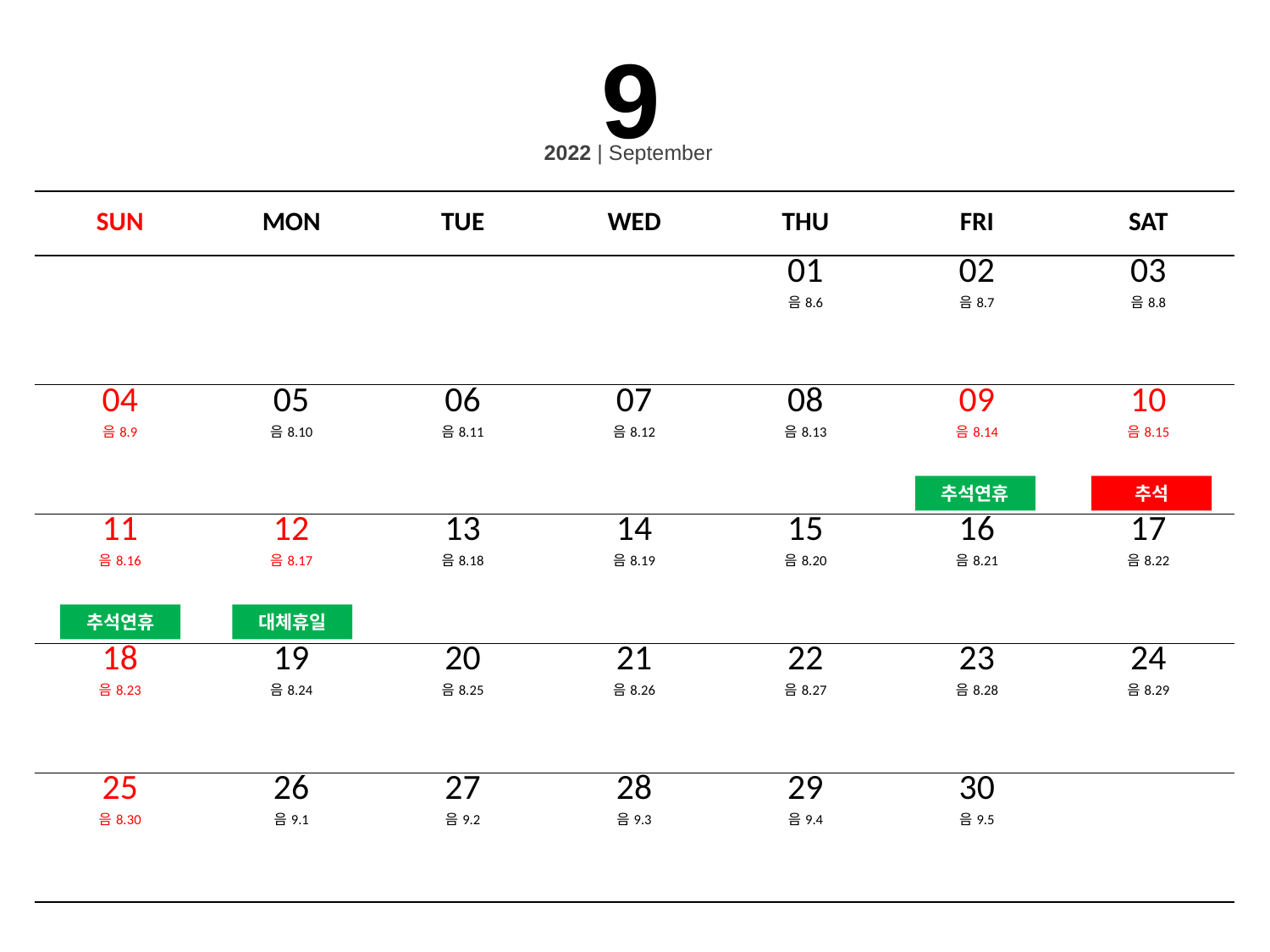

9
2022 | September
| SUN | MON | TUE | WED | THU | FRI | SAT |
| --- | --- | --- | --- | --- | --- | --- |
|  |  |  |  | 01 음8.6 | 02 음8.7 | 03 음8.8 |
| 04 음8.9 | 05 음8.10 | 06 음8.11 | 07 음8.12 | 08 음8.13 | 09 음8.14 | 10 음8.15 |
| 11 음8.16 | 12 음8.17 | 13 음8.18 | 14 음8.19 | 15 음8.20 | 16 음8.21 | 17 음8.22 |
| 18 음8.23 | 19 음8.24 | 20 음8.25 | 21 음8.26 | 22 음8.27 | 23 음8.28 | 24 음8.29 |
| 25 음8.30 | 26 음9.1 | 27 음9.2 | 28 음9.3 | 29 음9.4 | 30 음9.5 |  |
추석연휴
추석
추석연휴
대체휴일